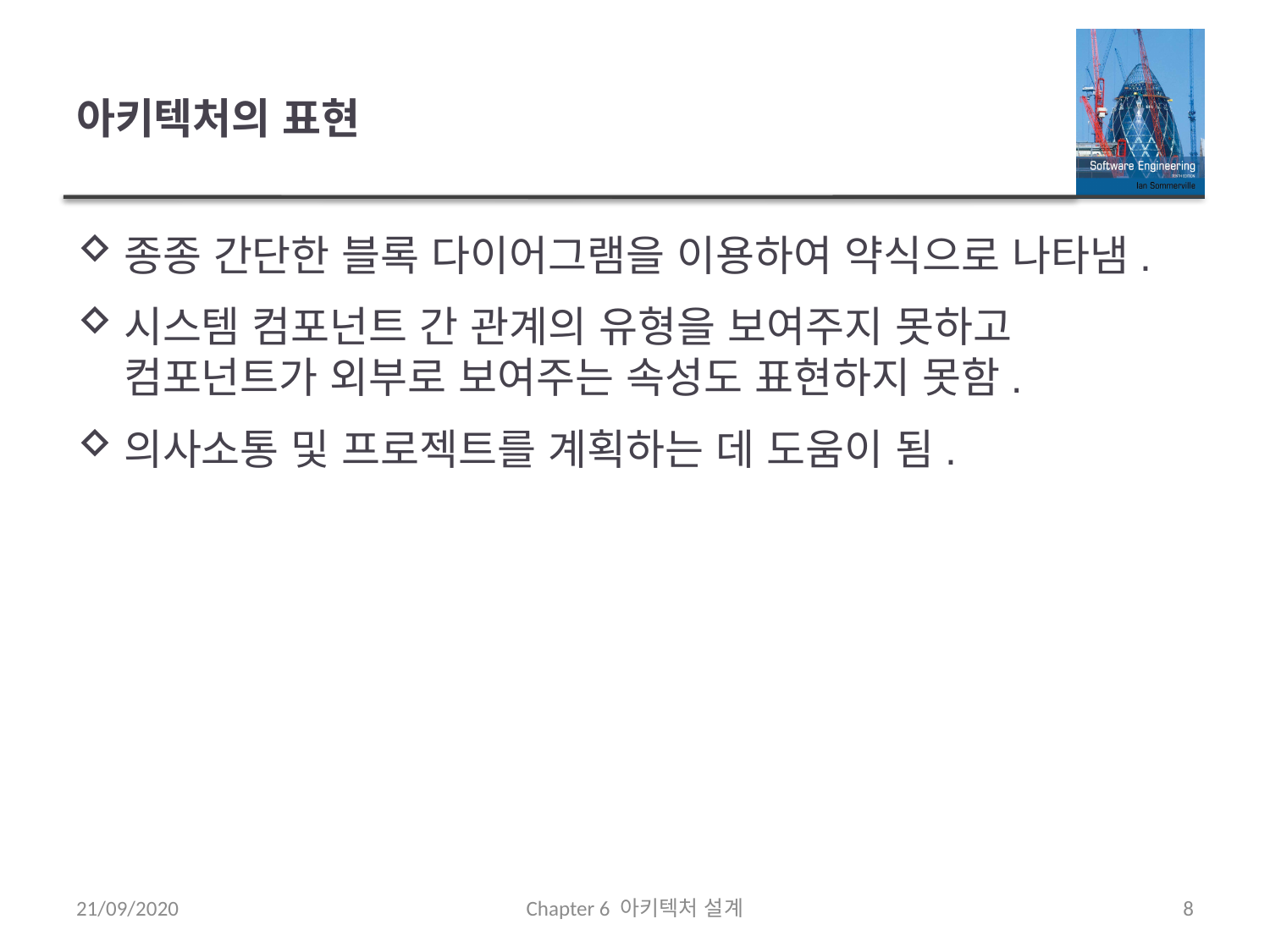

# 아키텍처의 표현
종종 간단한 블록 다이어그램을 이용하여 약식으로 나타냄.
시스템 컴포넌트 간 관계의 유형을 보여주지 못하고 컴포넌트가 외부로 보여주는 속성도 표현하지 못함.
의사소통 및 프로젝트를 계획하는 데 도움이 됨.

21/09/2020
Chapter 6 아키텍처 설계
8